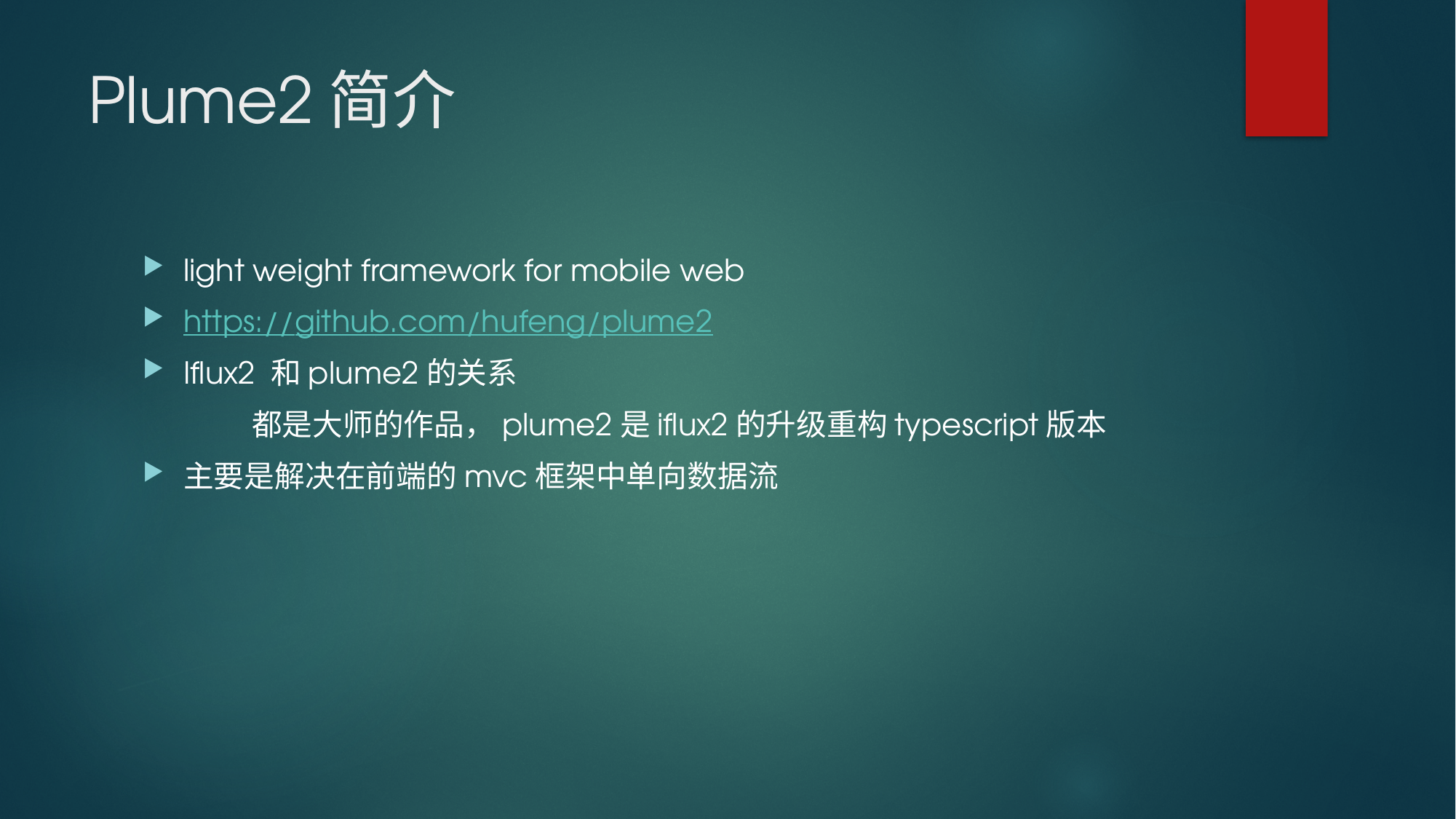

# Plume2简介
light weight framework for mobile web
https://github.com/hufeng/plume2
Iflux2 和plume2的关系
	都是大师的作品，plume2是iflux2的升级重构typescript版本
主要是解决在前端的mvc框架中单向数据流